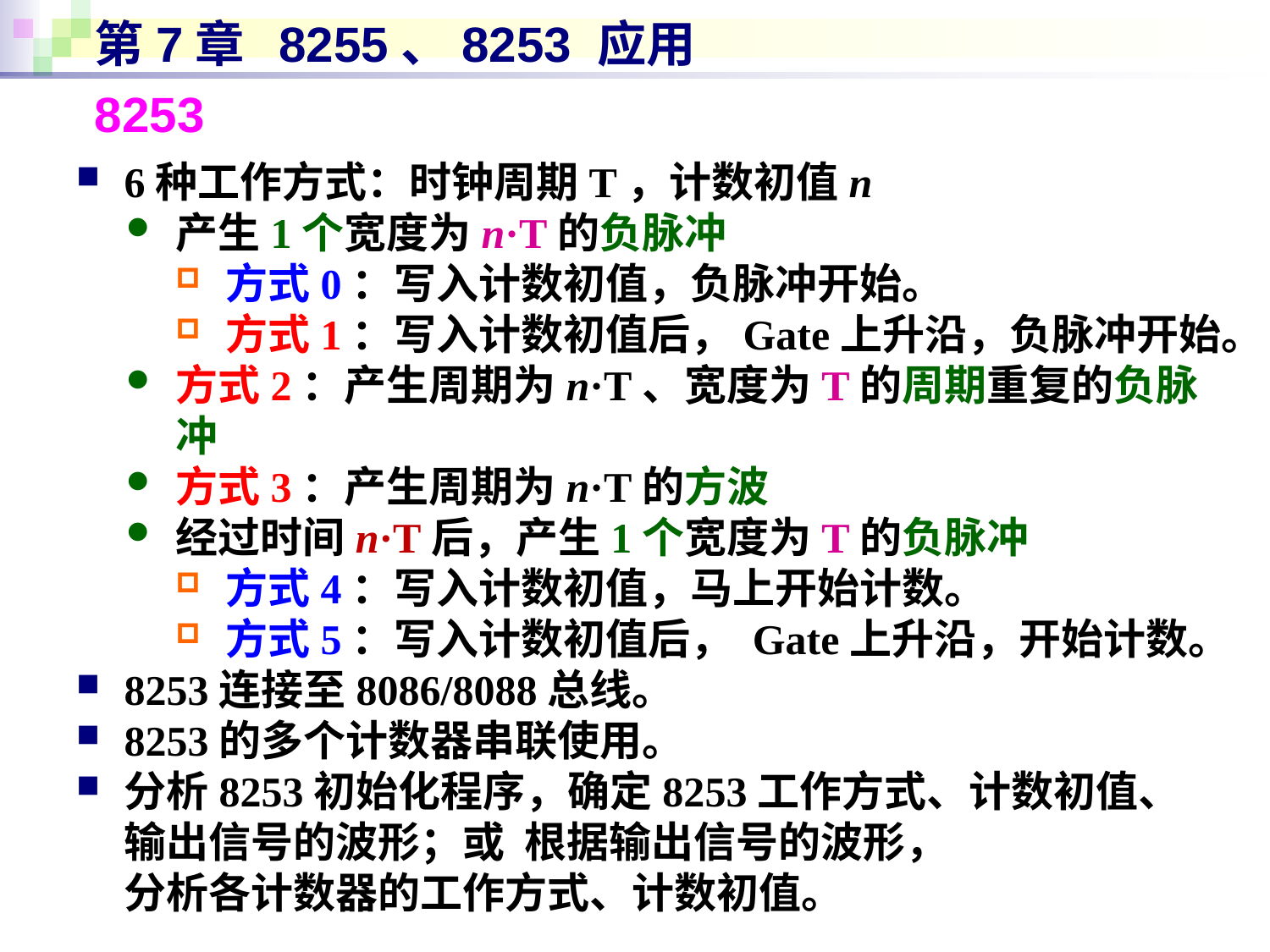

# 第7章  8255、8253 应用
8253
6种工作方式：时钟周期T，计数初值n
产生1个宽度为n·T的负脉冲
方式0：写入计数初值，负脉冲开始。
方式1：写入计数初值后，Gate上升沿，负脉冲开始。
方式2：产生周期为n·T、宽度为T的周期重复的负脉冲
方式3：产生周期为n·T的方波
经过时间n·T后，产生1个宽度为T的负脉冲
方式4：写入计数初值，马上开始计数。
方式5：写入计数初值后， Gate上升沿，开始计数。
8253连接至8086/8088总线。
8253的多个计数器串联使用。
分析8253初始化程序，确定8253工作方式、计数初值、
输出信号的波形；或  根据输出信号的波形，
分析各计数器的工作方式、计数初值。
58